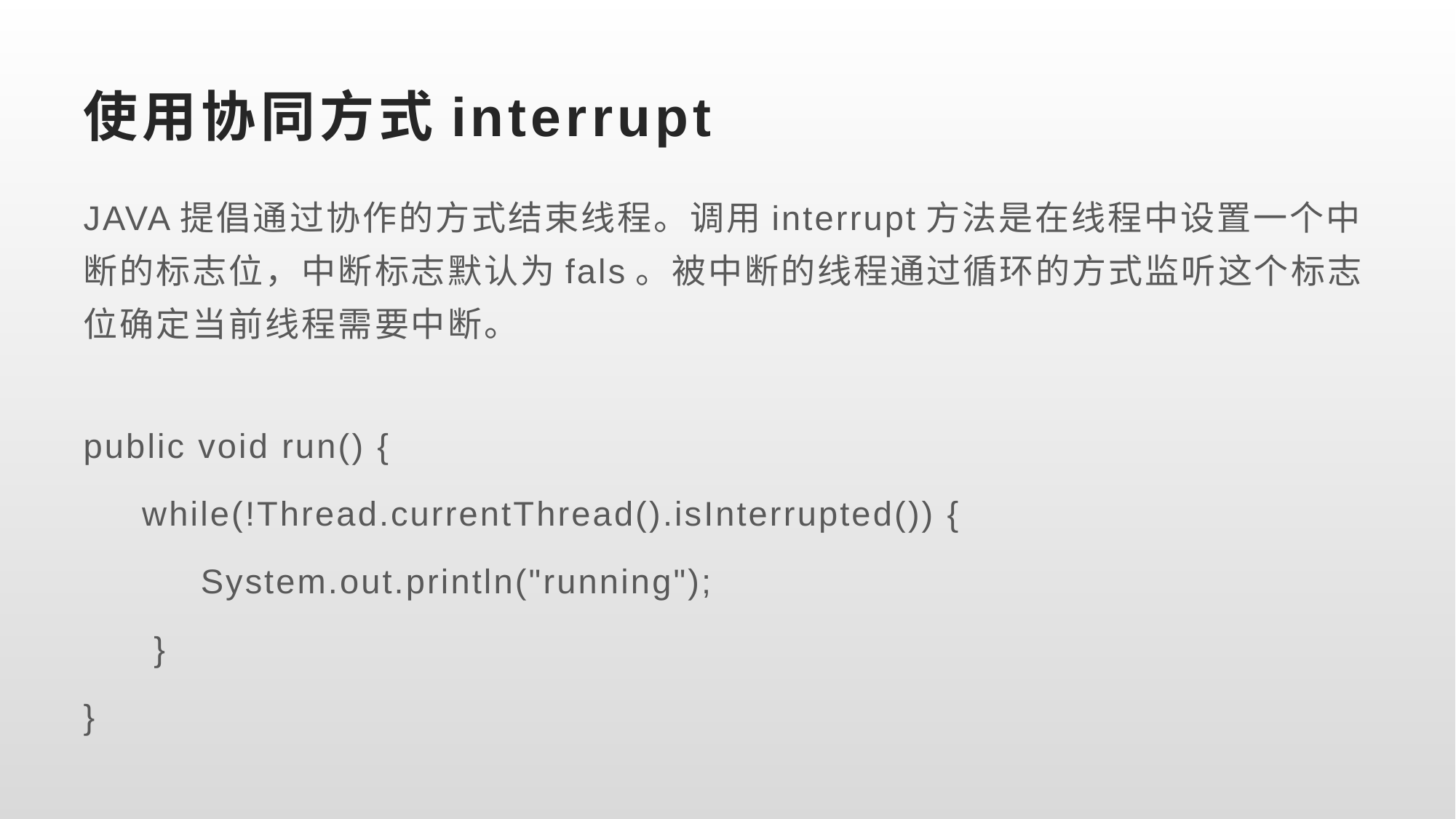

# 使用协同方式interrupt
JAVA提倡通过协作的方式结束线程。调用interrupt方法是在线程中设置一个中断的标志位，中断标志默认为fals。被中断的线程通过循环的方式监听这个标志位确定当前线程需要中断。

public void run() {
     while(!Thread.currentThread().isInterrupted()) {
          System.out.println("running");
      }
}